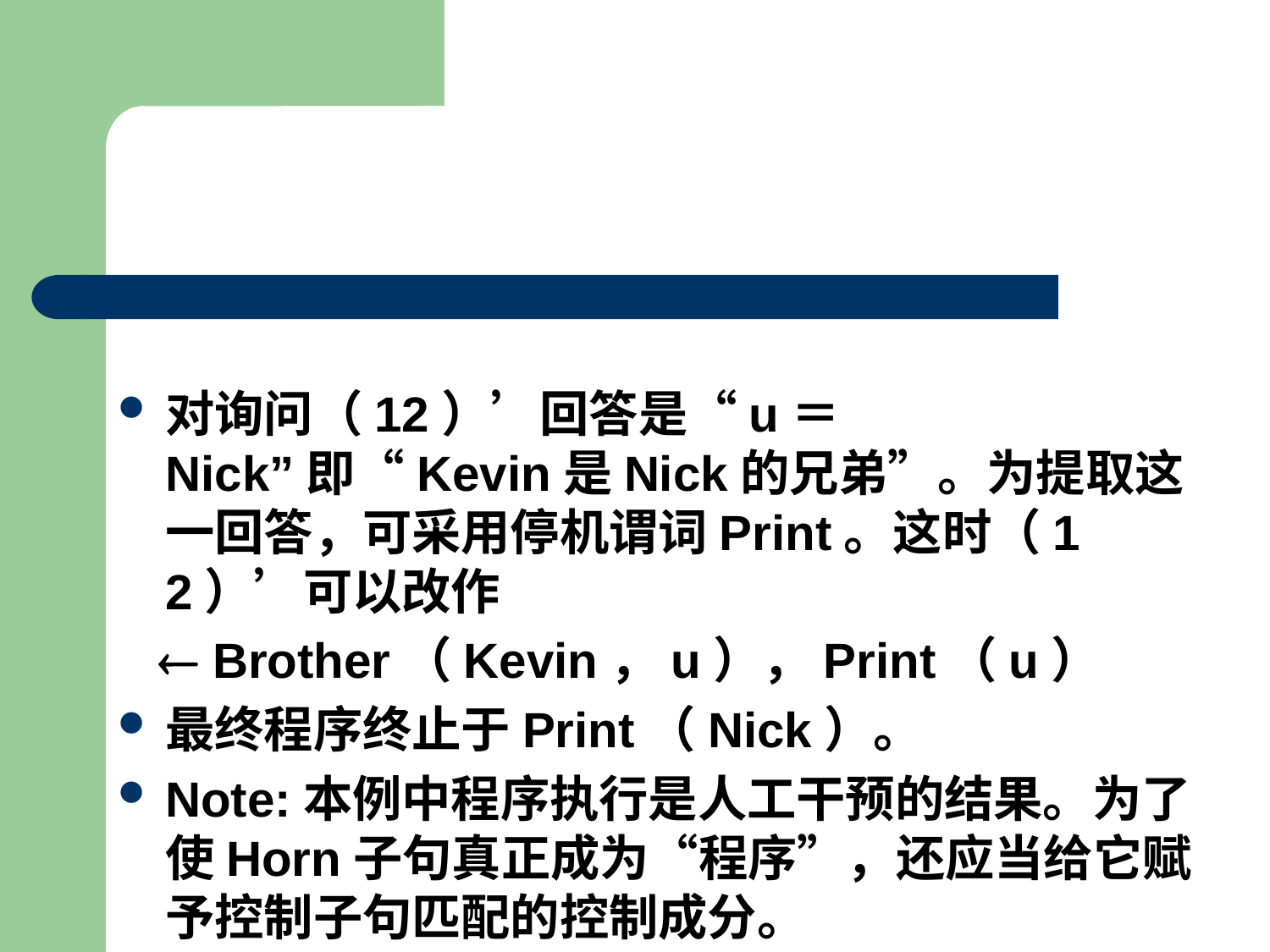

#
对询问（12）’回答是“u＝Nick”即“Kevin是Nick的兄弟”。为提取这一回答，可采用停机谓词Print。这时（12）’可以改作
   ← Brother（Kevin，u），Print（u）
最终程序终止于Print（Nick）。
Note:本例中程序执行是人工干预的结果。为了使Horn子句真正成为“程序”，还应当给它赋予控制子句匹配的控制成分。
36